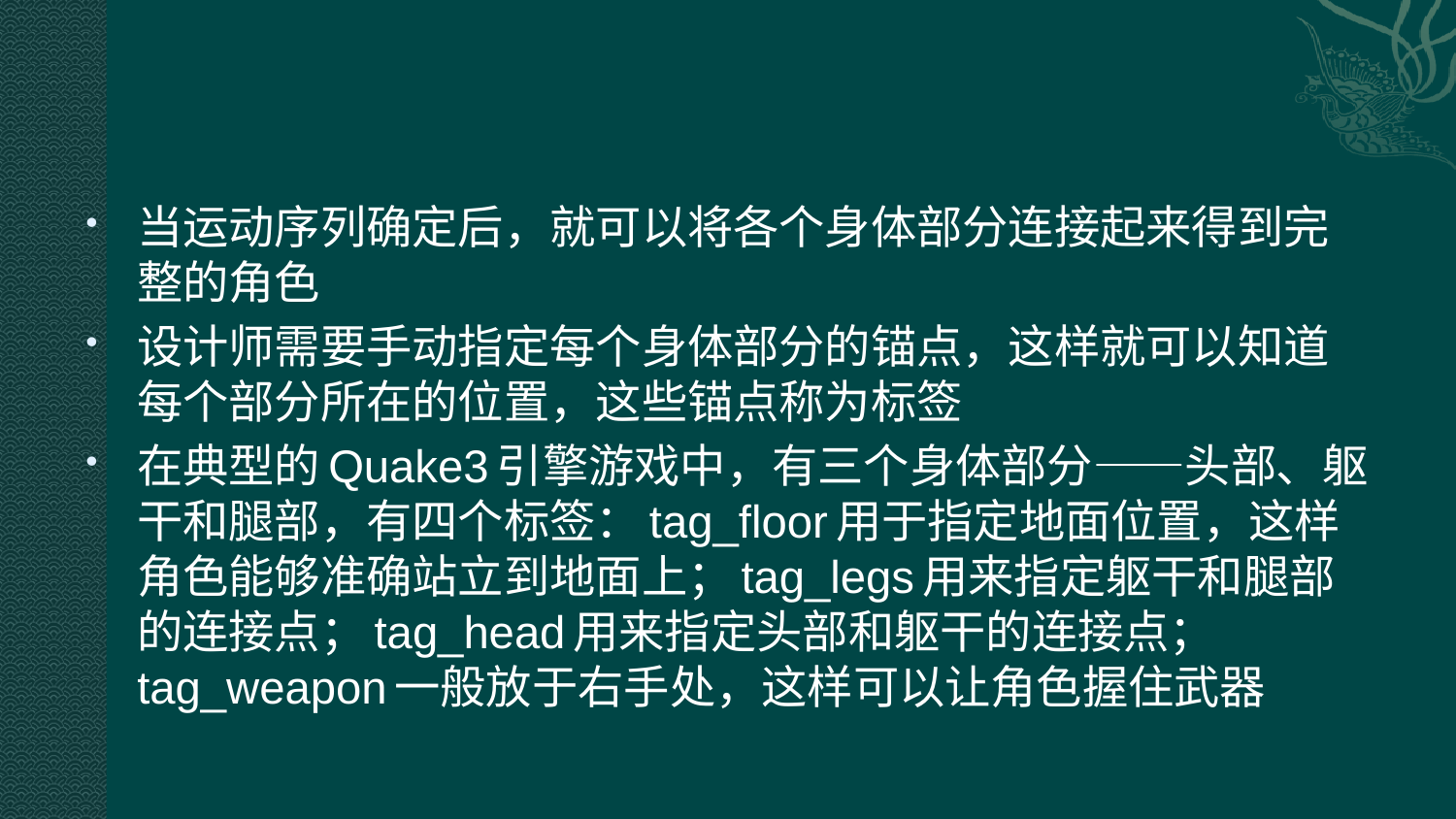

#
当运动序列确定后，就可以将各个身体部分连接起来得到完整的角色
设计师需要手动指定每个身体部分的锚点，这样就可以知道每个部分所在的位置，这些锚点称为标签
在典型的Quake3引擎游戏中，有三个身体部分——头部、躯干和腿部，有四个标签：tag_floor用于指定地面位置，这样角色能够准确站立到地面上；tag_legs用来指定躯干和腿部的连接点；tag_head用来指定头部和躯干的连接点；tag_weapon一般放于右手处，这样可以让角色握住武器